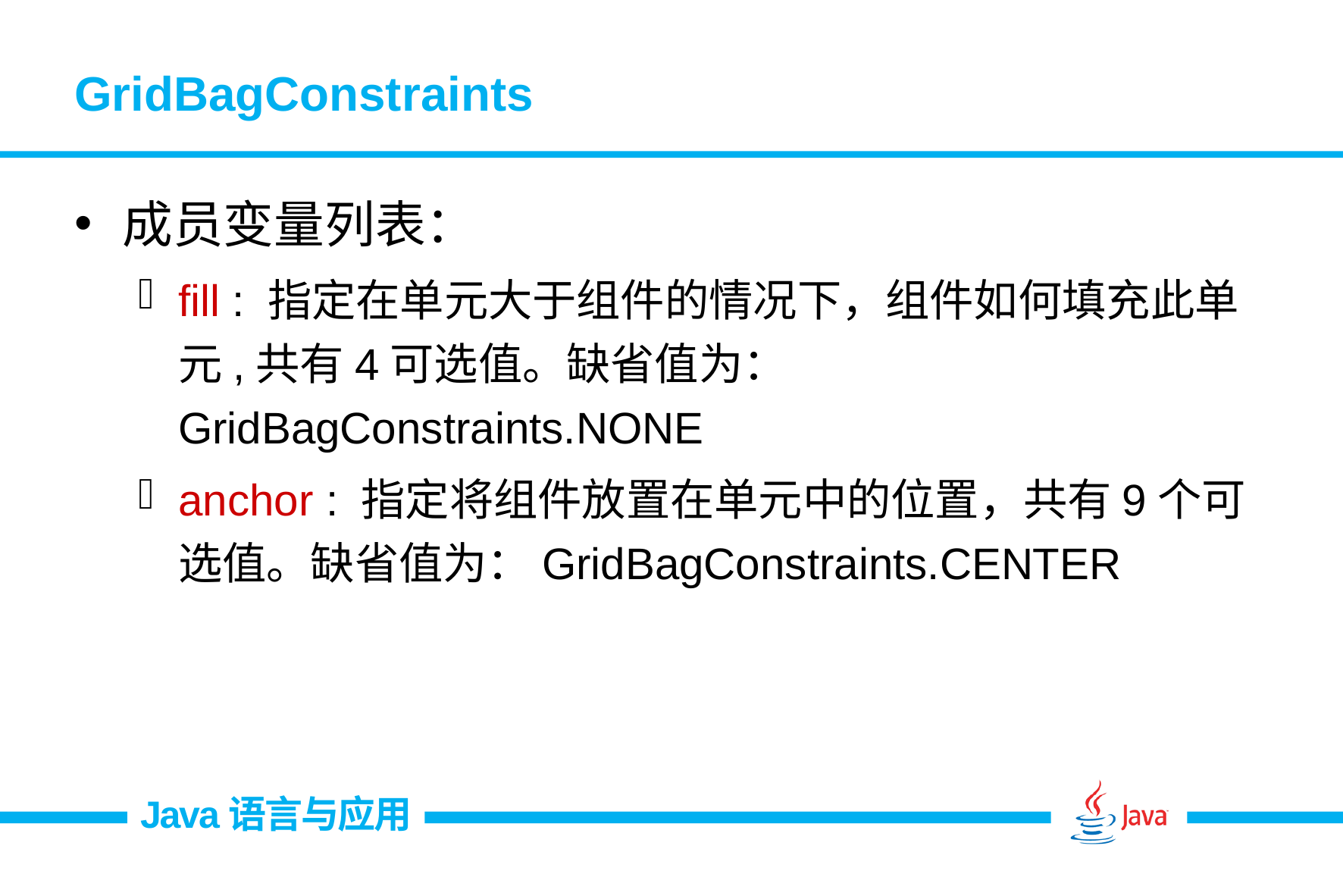

# GridBagConstraints
成员变量列表：
fill : 指定在单元大于组件的情况下，组件如何填充此单元,共有4可选值。缺省值为：GridBagConstraints.NONE
anchor : 指定将组件放置在单元中的位置，共有9个可选值。缺省值为：GridBagConstraints.CENTER